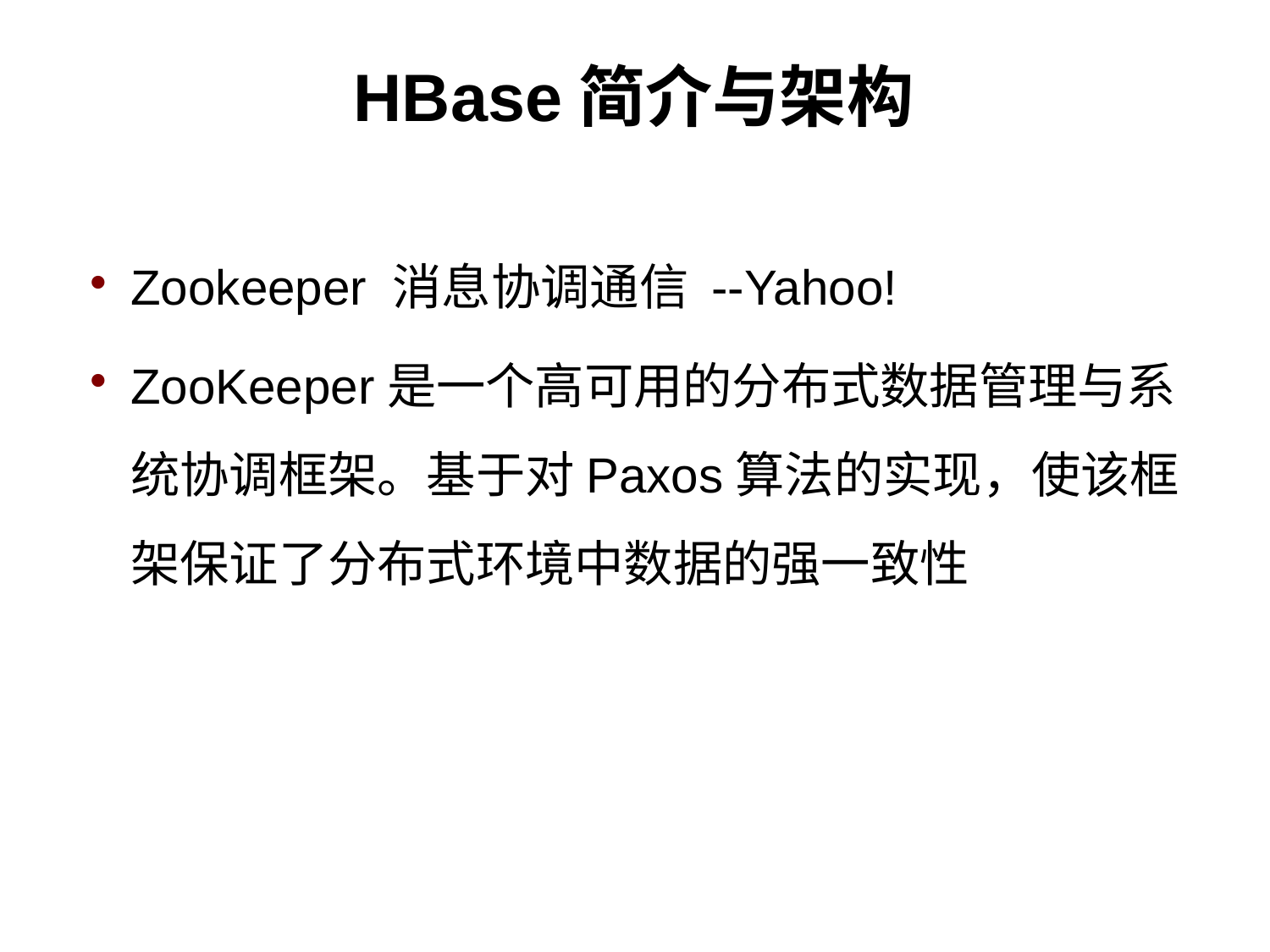

HBase简介与架构
Zookeeper 消息协调通信 --Yahoo!
ZooKeeper是一个高可用的分布式数据管理与系统协调框架。基于对Paxos算法的实现，使该框架保证了分布式环境中数据的强一致性